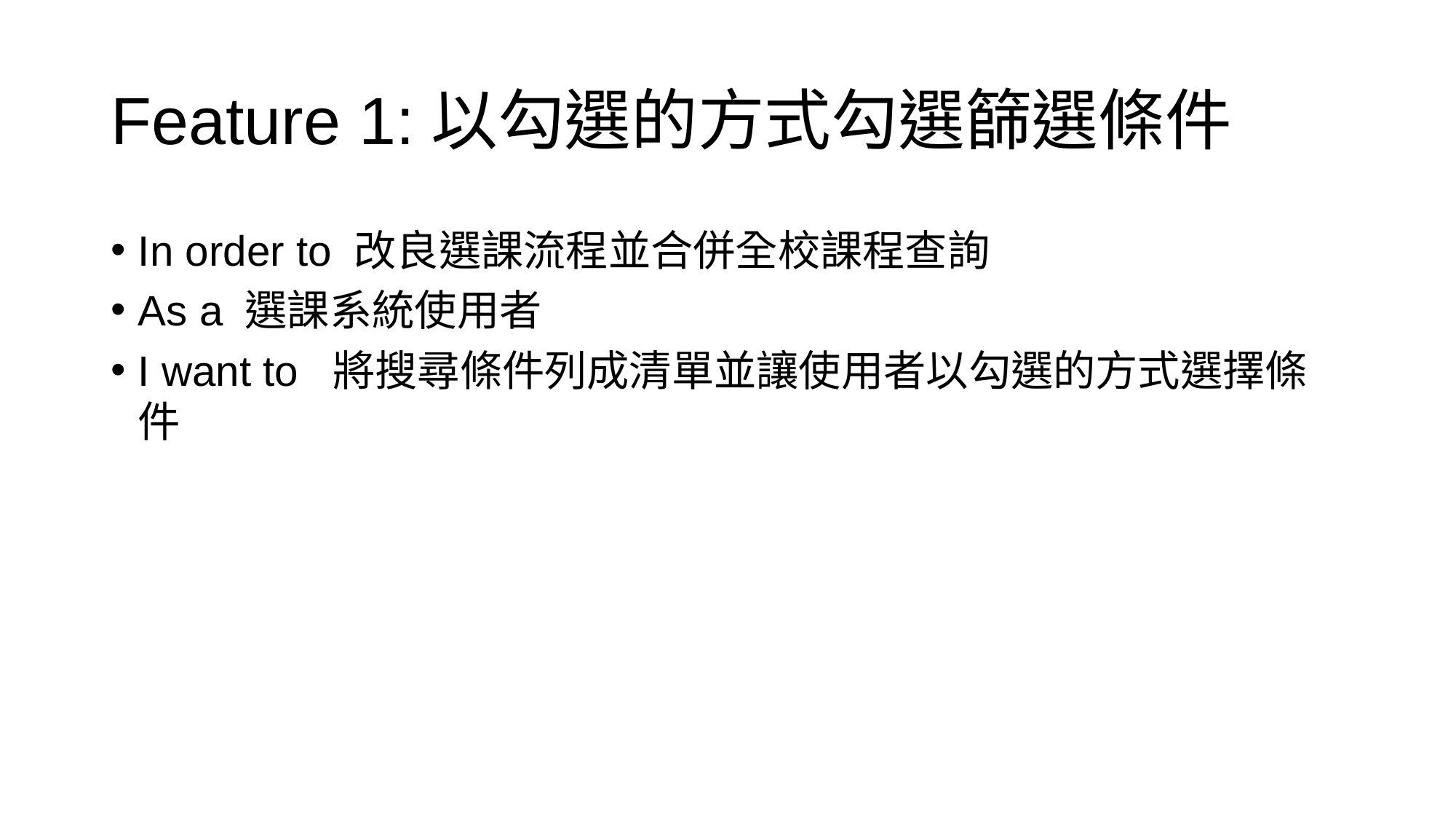

# Feature 1:以勾選的方式勾選篩選條件
In order to 改良選課流程並合併全校課程查詢
As a 選課系統使用者
I want to  將搜尋條件列成清單並讓使用者以勾選的方式選擇條件